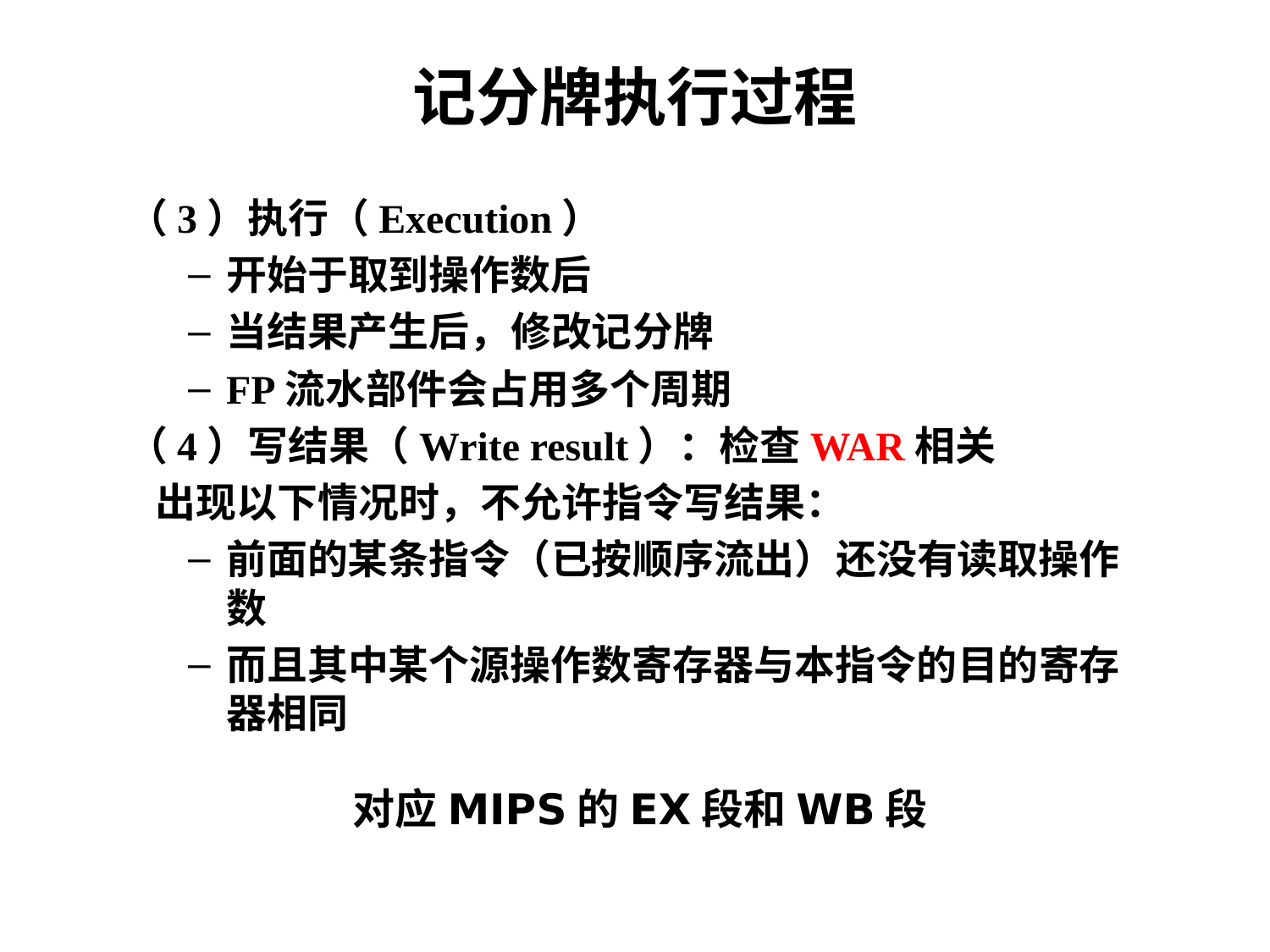

记分牌执行过程
（3）执行（Execution）
开始于取到操作数后
当结果产生后，修改记分牌
FP流水部件会占用多个周期
（4）写结果（Write result）：检查WAR相关
  出现以下情况时，不允许指令写结果：
前面的某条指令（已按顺序流出）还没有读取操作数
而且其中某个源操作数寄存器与本指令的目的寄存器相同
对应MIPS的EX段和WB段